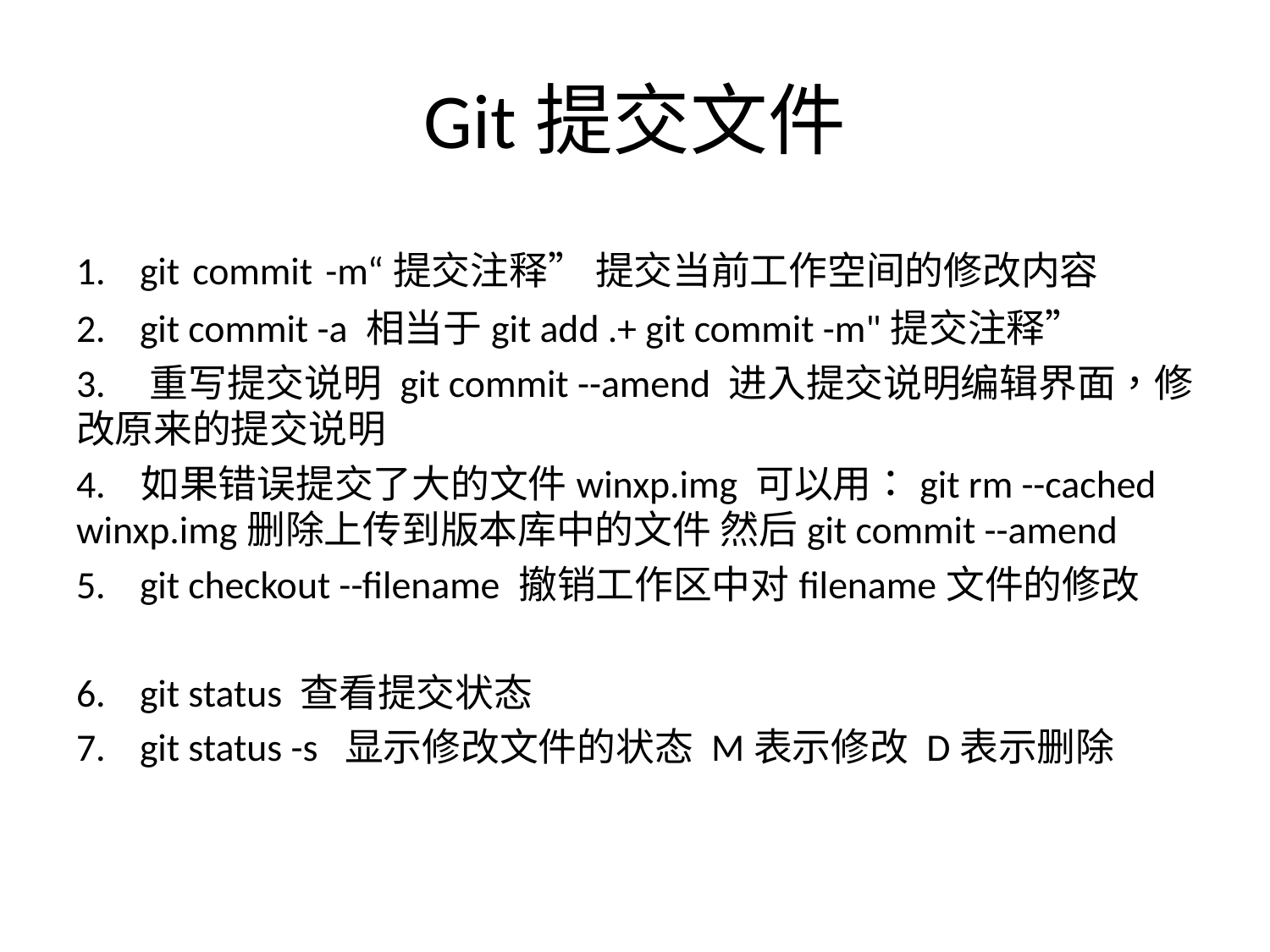

# Git提交文件
git commit -m“提交注释” 提交当前工作空间的修改内容
git commit -a 相当于git add .+ git commit -m"提交注释”
3.    重写提交说明 git commit --amend 进入提交说明编辑界面，修改原来的提交说明
4.   如果错误提交了大的文件winxp.img 可以用：git rm --cached winxp.img删除上传到版本库中的文件 然后git commit --amend
git checkout --filename 撤销工作区中对filename文件的修改

git status 查看提交状态
git status -s  显示修改文件的状态 M表示修改 D表示删除